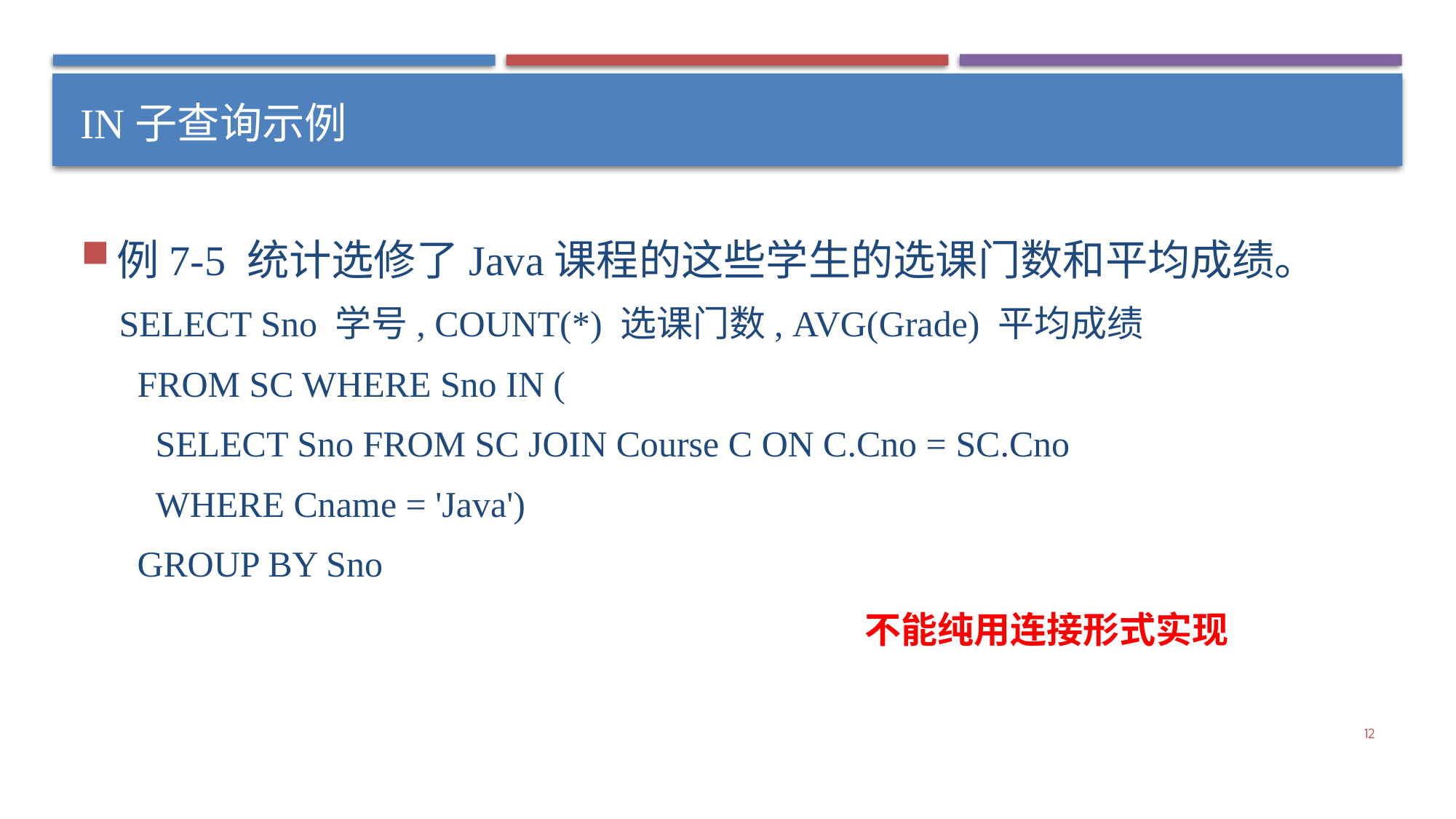

# IN子查询示例
例7-5 统计选修了Java课程的这些学生的选课门数和平均成绩。
SELECT Sno 学号, COUNT(*) 选课门数, AVG(Grade) 平均成绩
  FROM SC WHERE Sno IN (
    SELECT Sno FROM SC JOIN Course C ON C.Cno = SC.Cno
    WHERE Cname = 'Java')
  GROUP BY Sno

不能纯用连接形式实现
12